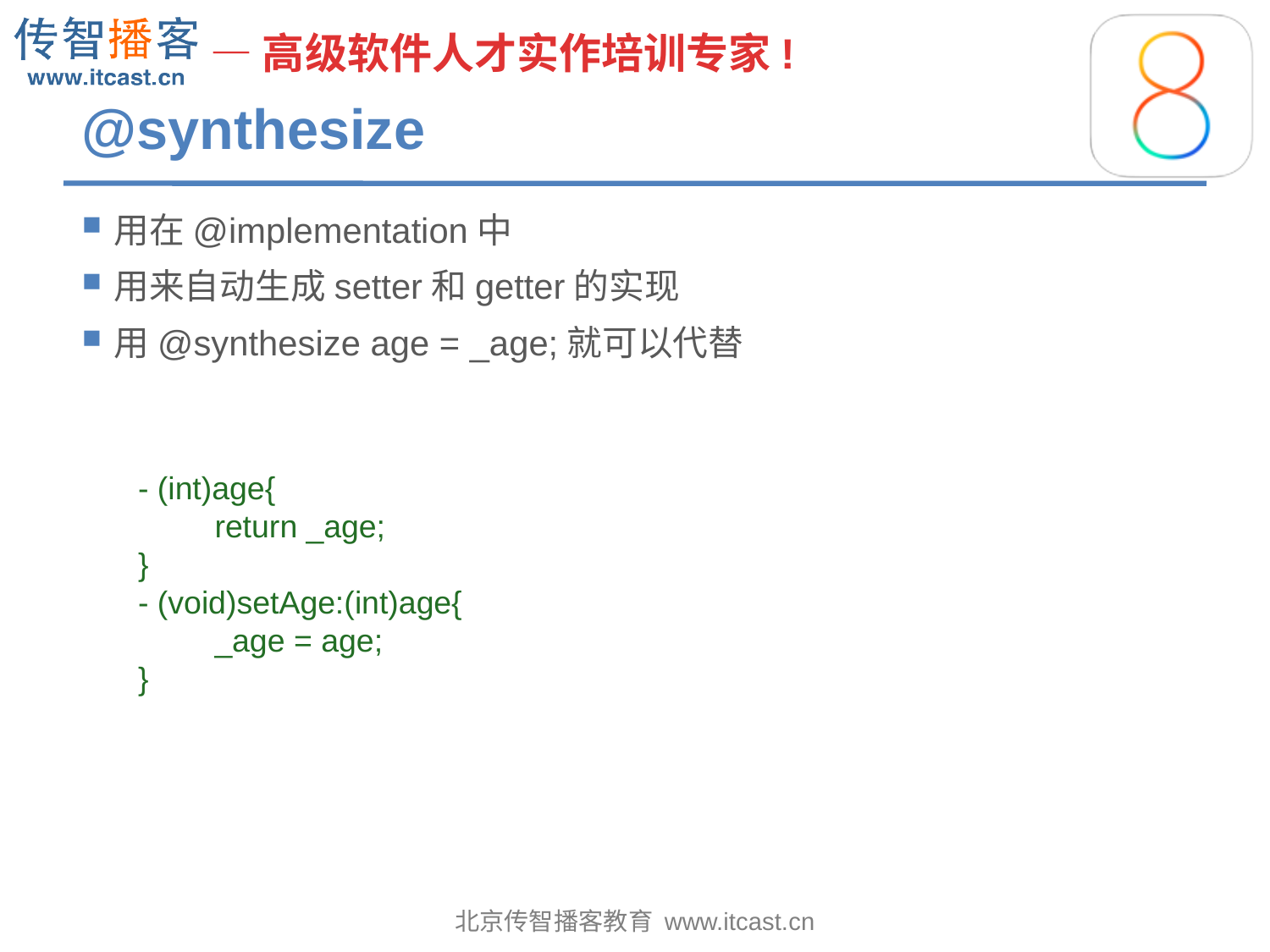

# @synthesize
用在@implementation中
用来自动生成setter和getter的实现
用@synthesize age = _age;就可以代替

- (int)age{
	return _age;
}
- (void)setAge:(int)age{
	_age = age;
}